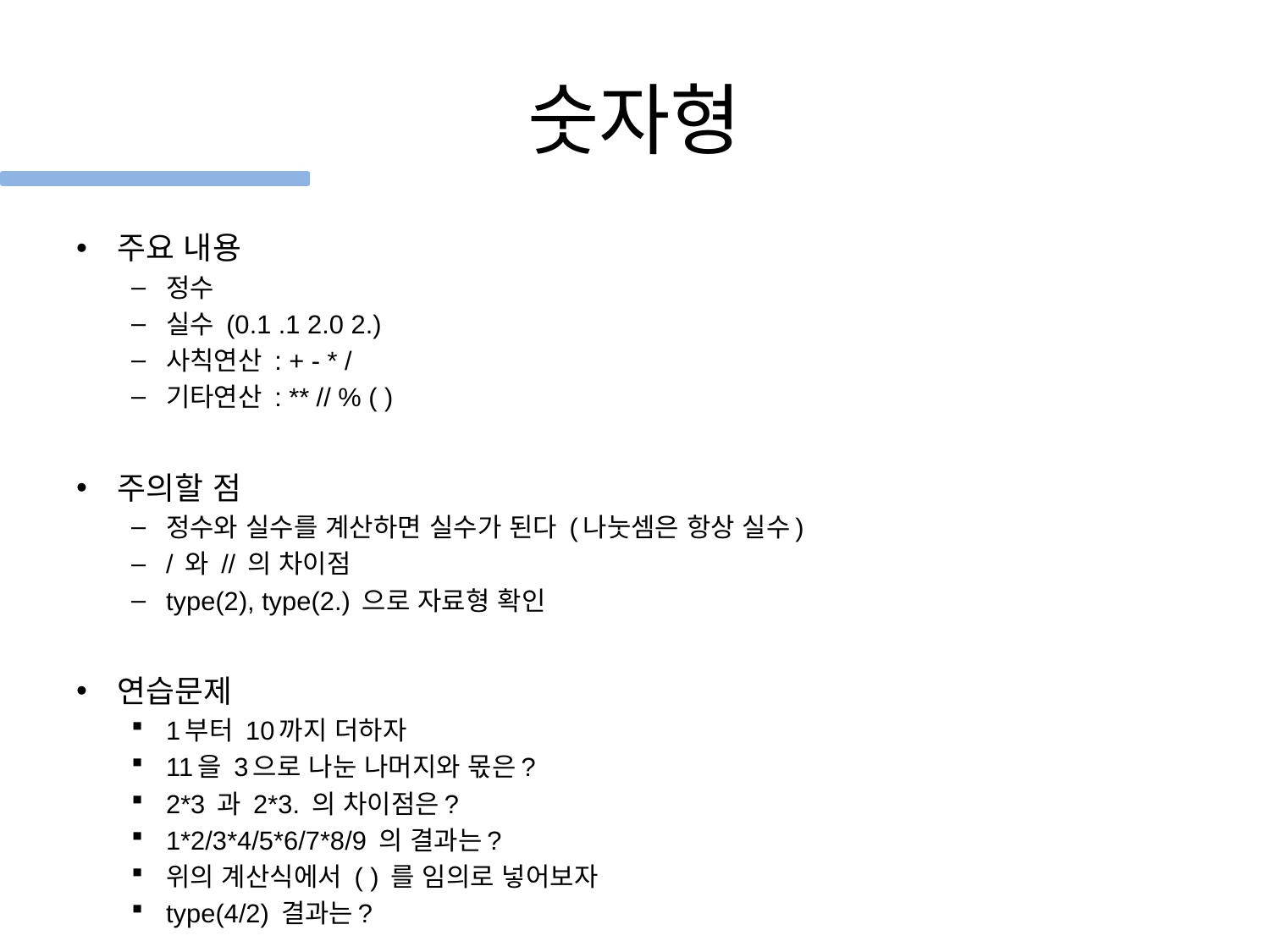

# 숫자형

주요 내용
정수
실수 (0.1 .1 2.0 2.)
사칙연산 : + - * /
기타연산 : ** // % ( )

주의할 점
정수와 실수를 계산하면 실수가 된다 (나눗셈은 항상 실수)
/ 와 // 의 차이점
type(2), type(2.) 으로 자료형 확인

연습문제
1부터 10까지 더하자
11을 3으로 나눈 나머지와 몫은?
2*3 과 2*3. 의 차이점은?
1*2/3*4/5*6/7*8/9 의 결과는?
위의 계산식에서 ( ) 를 임의로 넣어보자
type(4/2) 결과는?